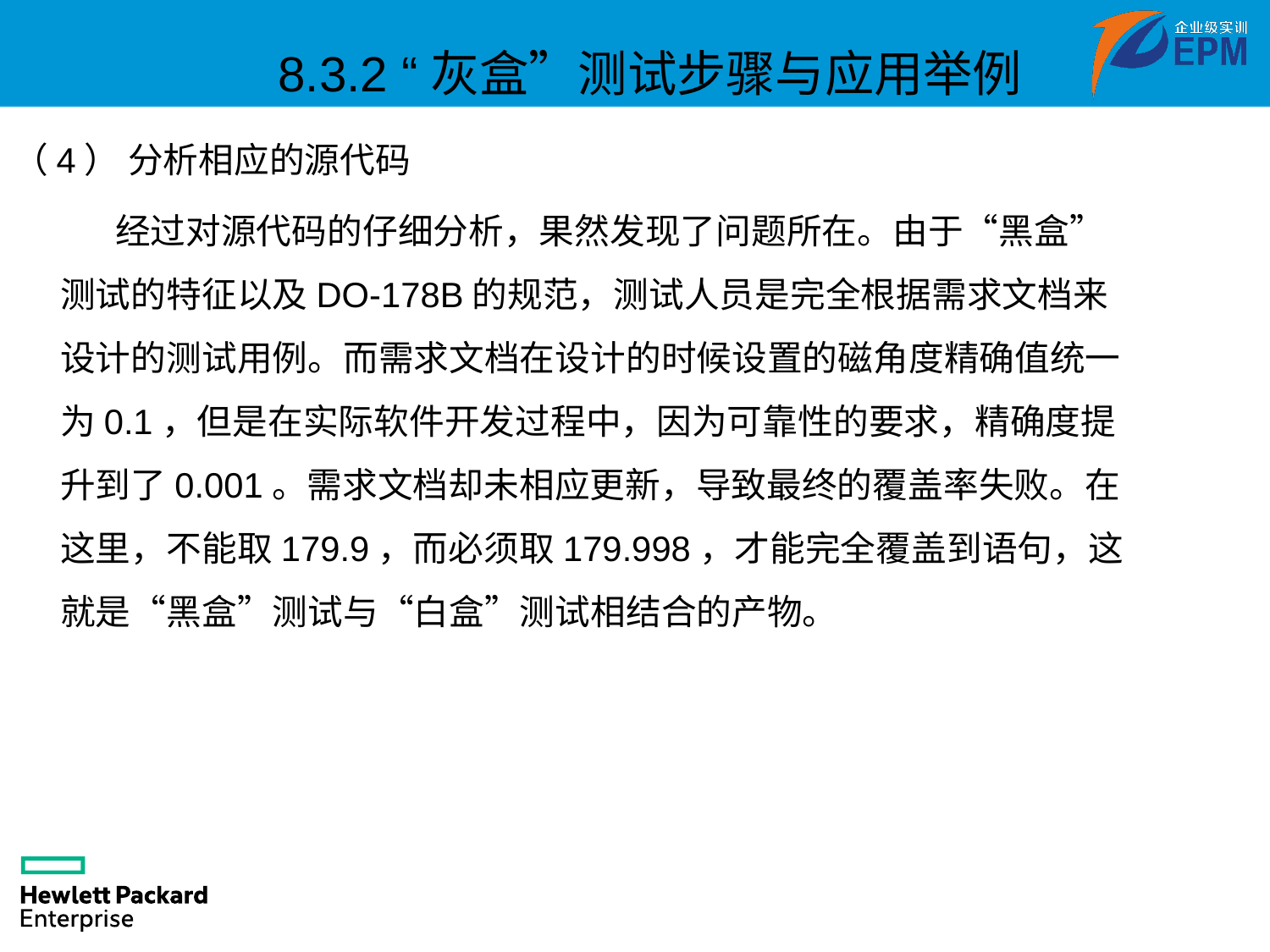

8.3.2 “灰盒”测试步骤与应用举例
（4） 分析相应的源代码
            经过对源代码的仔细分析，果然发现了问题所在。由于“黑盒”测试的特征以及DO-178B的规范，测试人员是完全根据需求文档来设计的测试用例。而需求文档在设计的时候设置的磁角度精确值统一为0.1，但是在实际软件开发过程中，因为可靠性的要求，精确度提升到了0.001。需求文档却未相应更新，导致最终的覆盖率失败。在这里，不能取179.9，而必须取179.998，才能完全覆盖到语句，这就是“黑盒”测试与“白盒”测试相结合的产物。